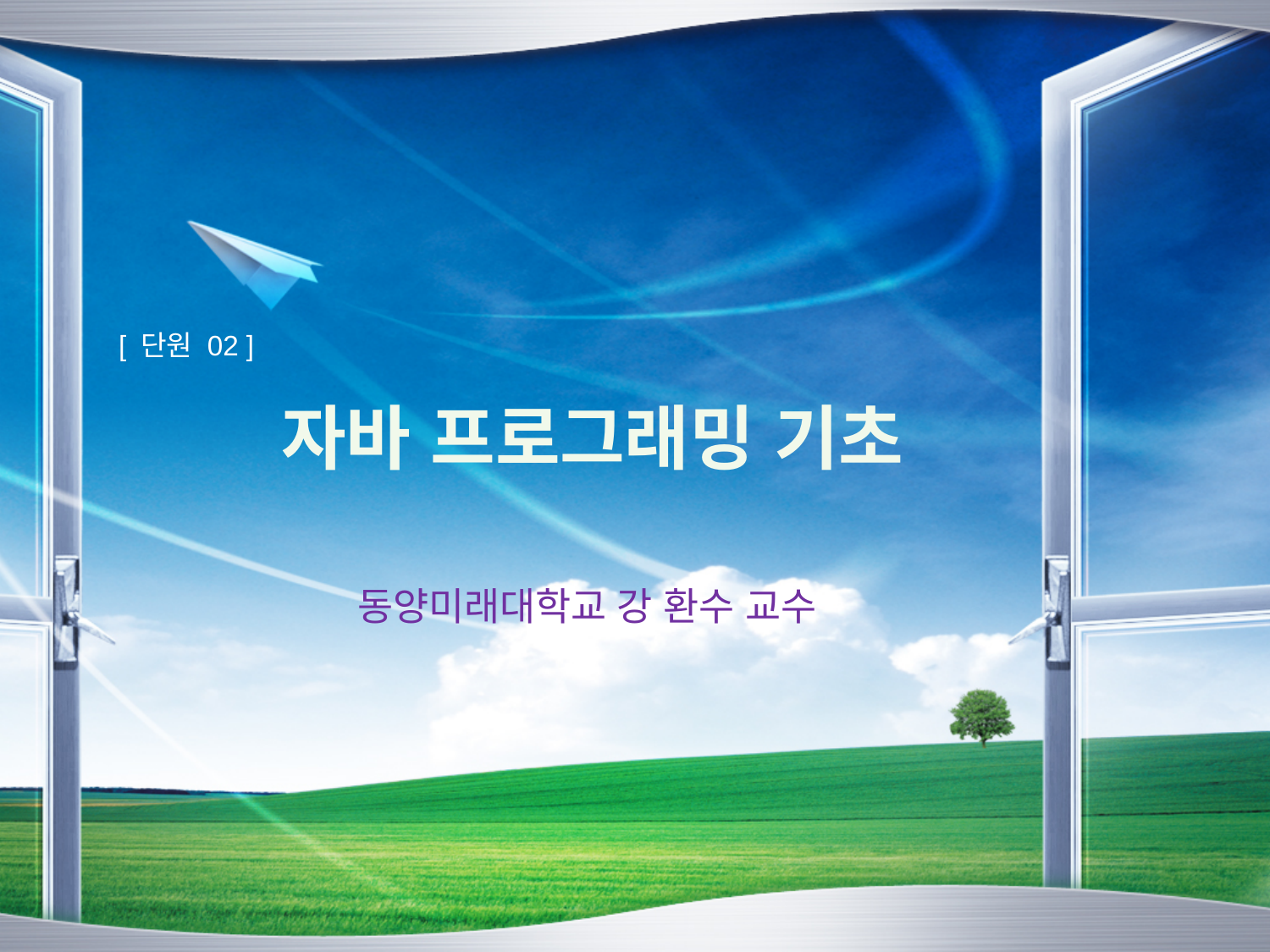

[ 단원 02 ]
# 자바 프로그래밍 기초
동양미래대학교 강 환수 교수